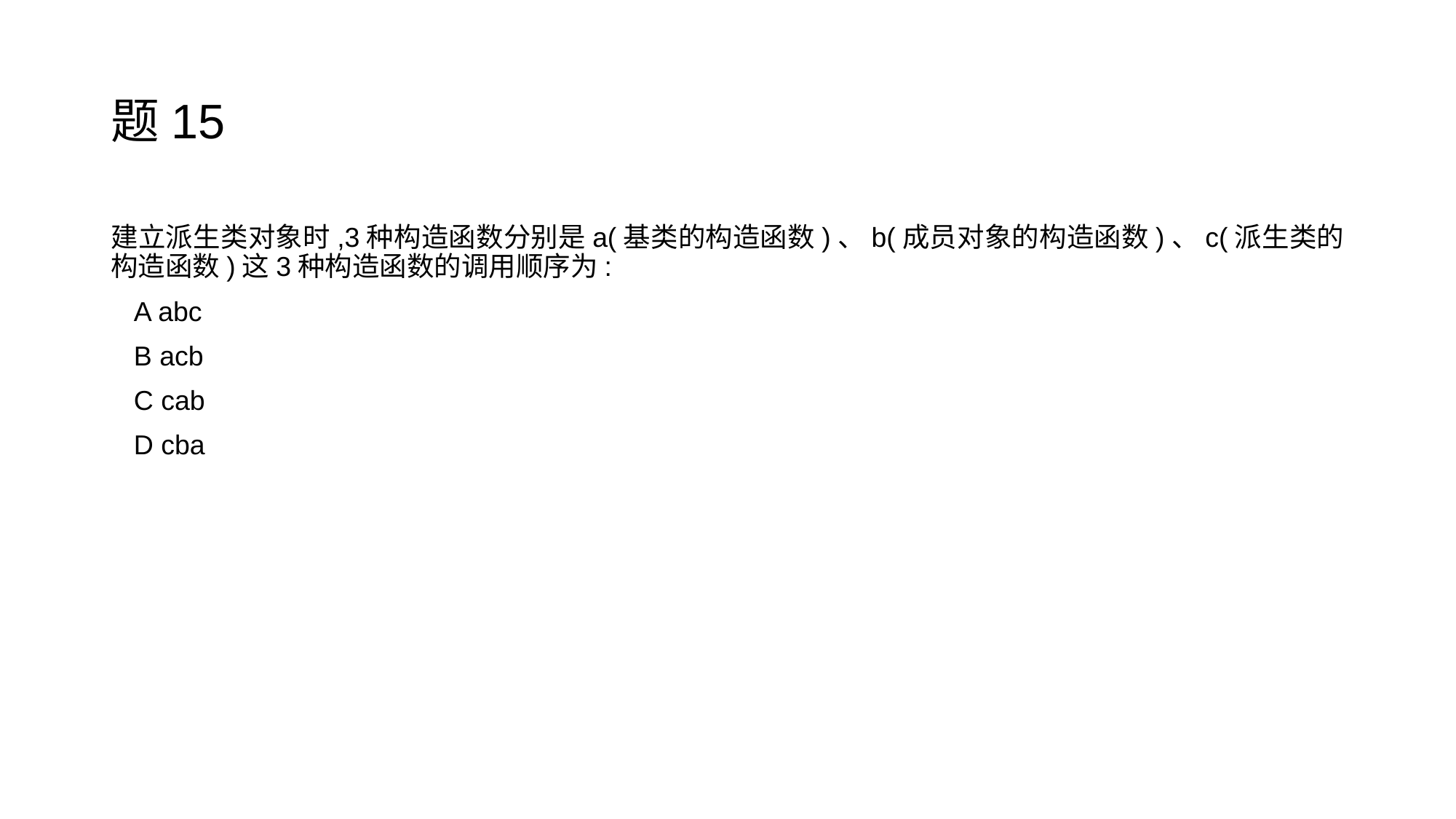

# 题15
建立派生类对象时,3种构造函数分别是a(基类的构造函数)、b(成员对象的构造函数)、c(派生类的构造函数)这3种构造函数的调用顺序为:
   A abc
   B acb
   C cab
   D cba